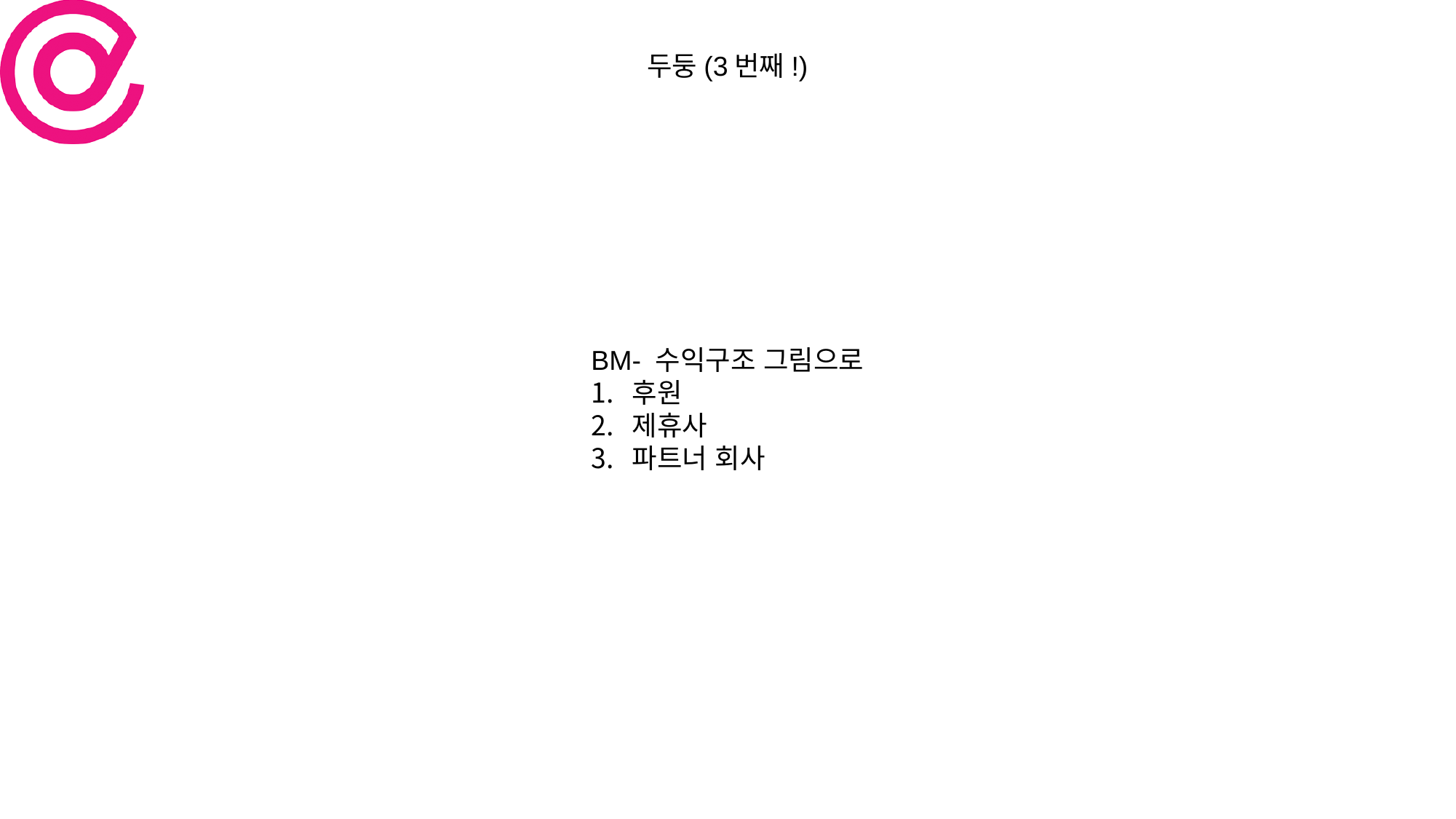

두둥(3번째!)
BM- 수익구조 그림으로
후원
제휴사
파트너 회사